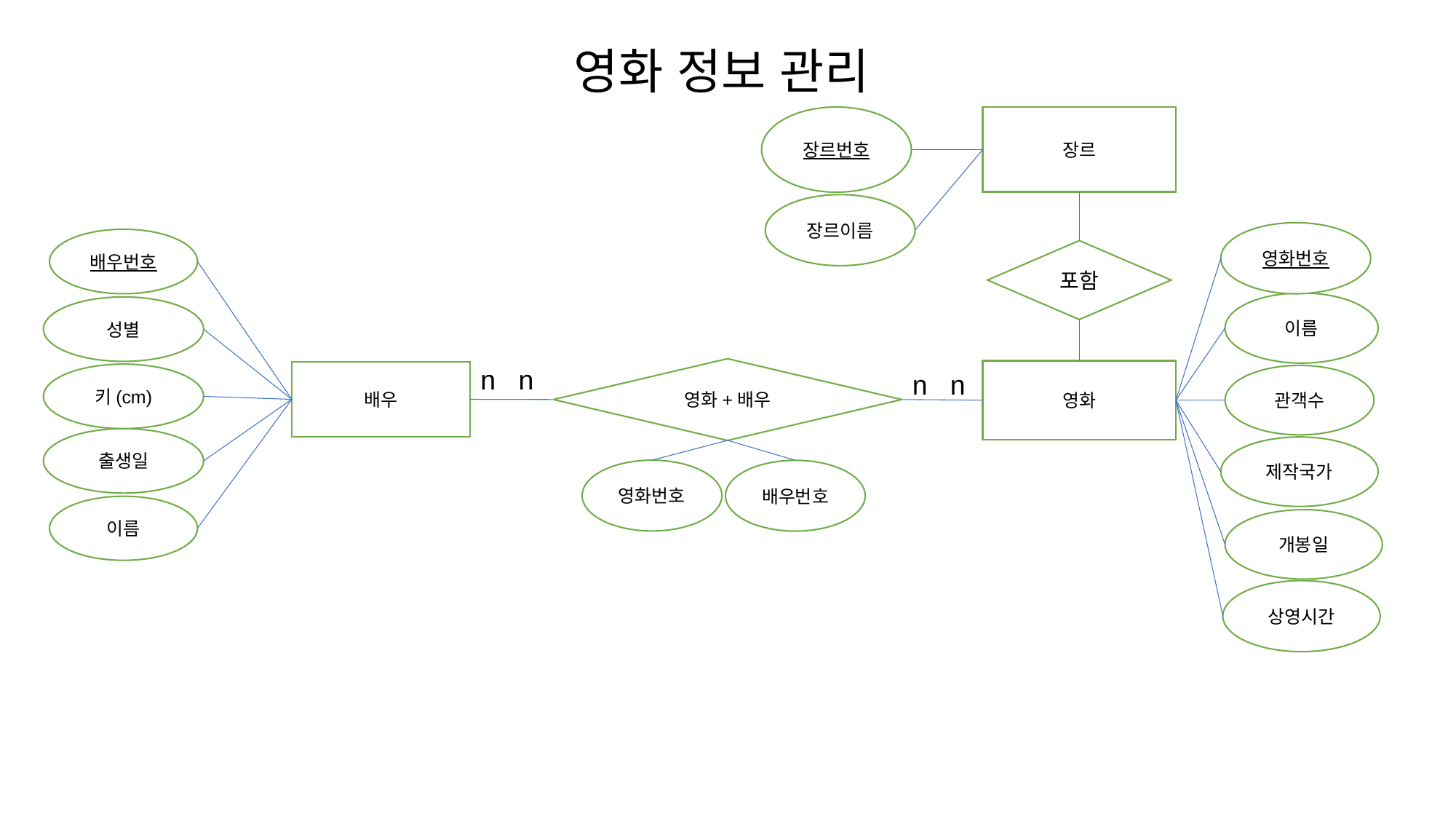

# 영화 정보 관리
장르번호
장르
장르이름
영화번호
배우번호
포함
이름
성별
n   n
영화+배우
영화
배우
n   n
키(cm)
관객수
출생일
제작국가
영화번호
배우번호
이름
개봉일
상영시간